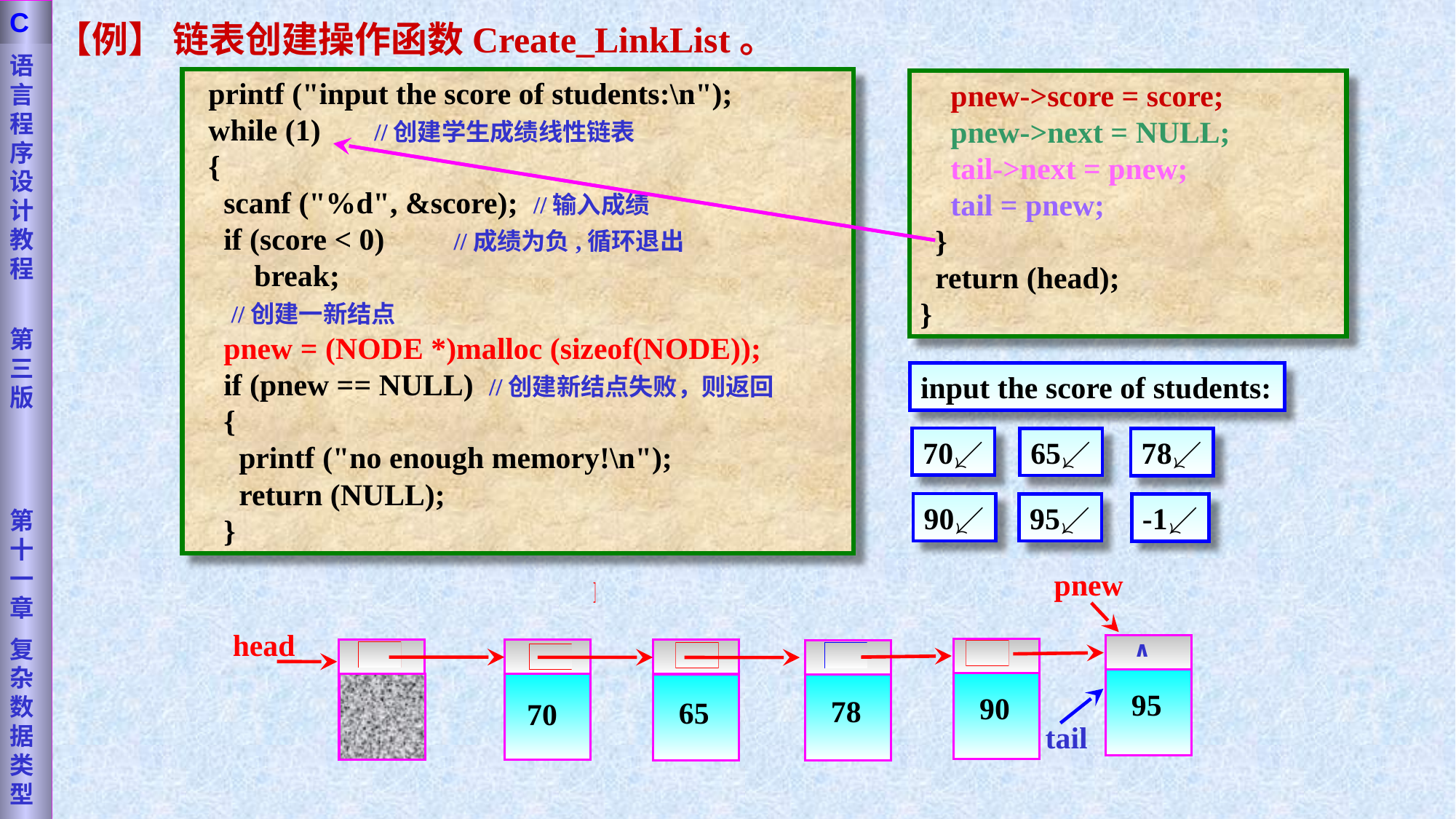

语言程序设计教程
第三版

第十一章
复杂数据类型
C
【例】 链表创建操作函数Create_LinkList。
  printf ("input the score of students:\n");
  while (1)       //创建学生成绩线性链表
  {
    scanf ("%d", &score);  //输入成绩
    if (score < 0)         //成绩为负,循环退出
        break;
     //创建一新结点
    pnew = (NODE *)malloc (sizeof(NODE));
    if (pnew == NULL)  //创建新结点失败，则返回
    {
      printf ("no enough memory!\n");
      return (NULL);
    }
    pnew->score = score;
    pnew->next = NULL;
    tail->next = pnew;
    tail = pnew;
  }
  return (head);
}

input the score of students:
70↙
65↙
78↙
90↙
95↙
-1↙
tail

pnew

pnew

∧

95

tail
pnew

pnew

pnew

∧

90

tail

head

∧
∧
∧
∧

tail

tail

tail

78
65
70